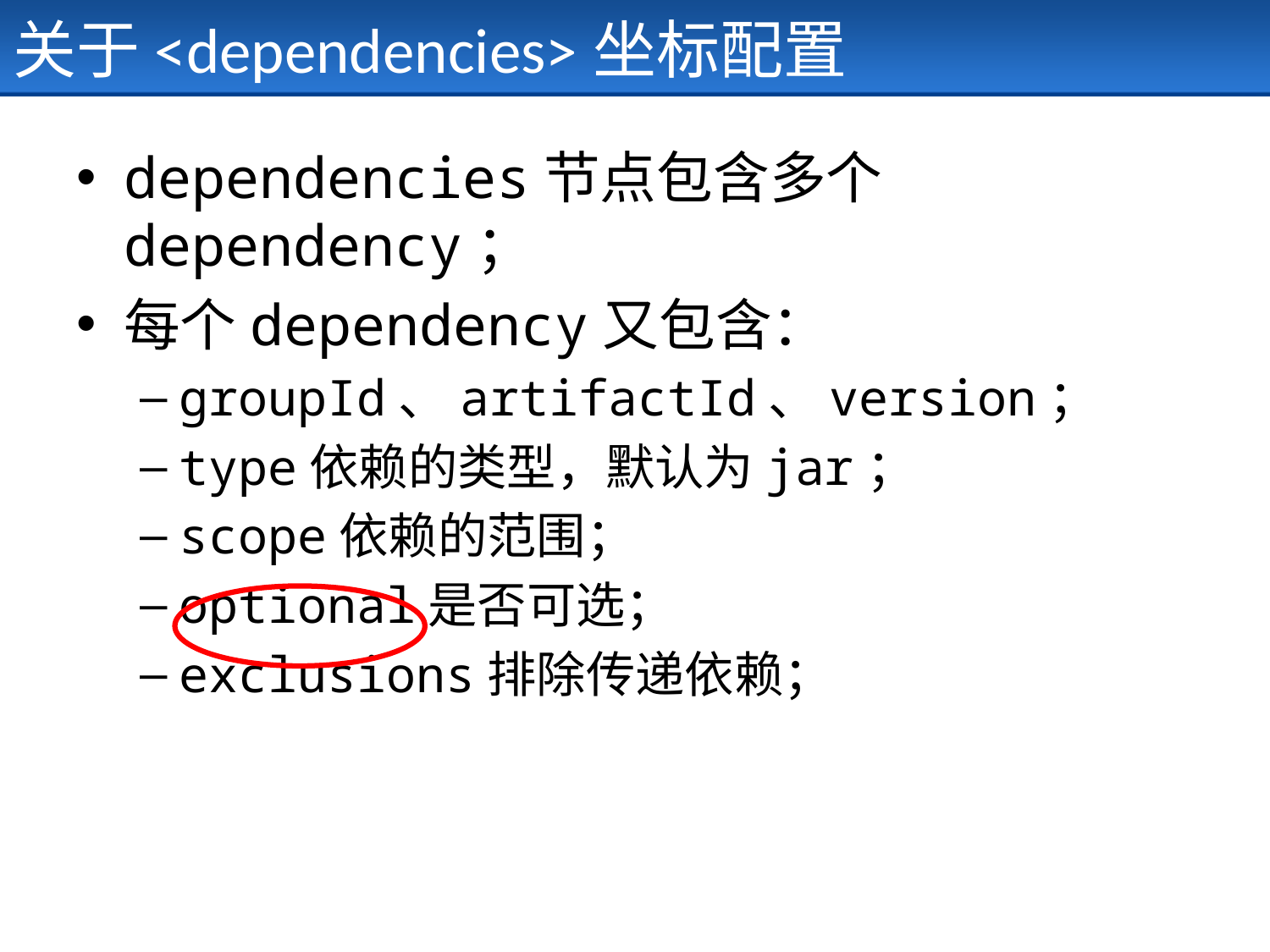

# 关于<dependencies>坐标配置
dependencies节点包含多个dependency；
每个dependency又包含：
groupId、artifactId、version；
type依赖的类型，默认为jar；
scope依赖的范围；
optional是否可选；
exclusions排除传递依赖；